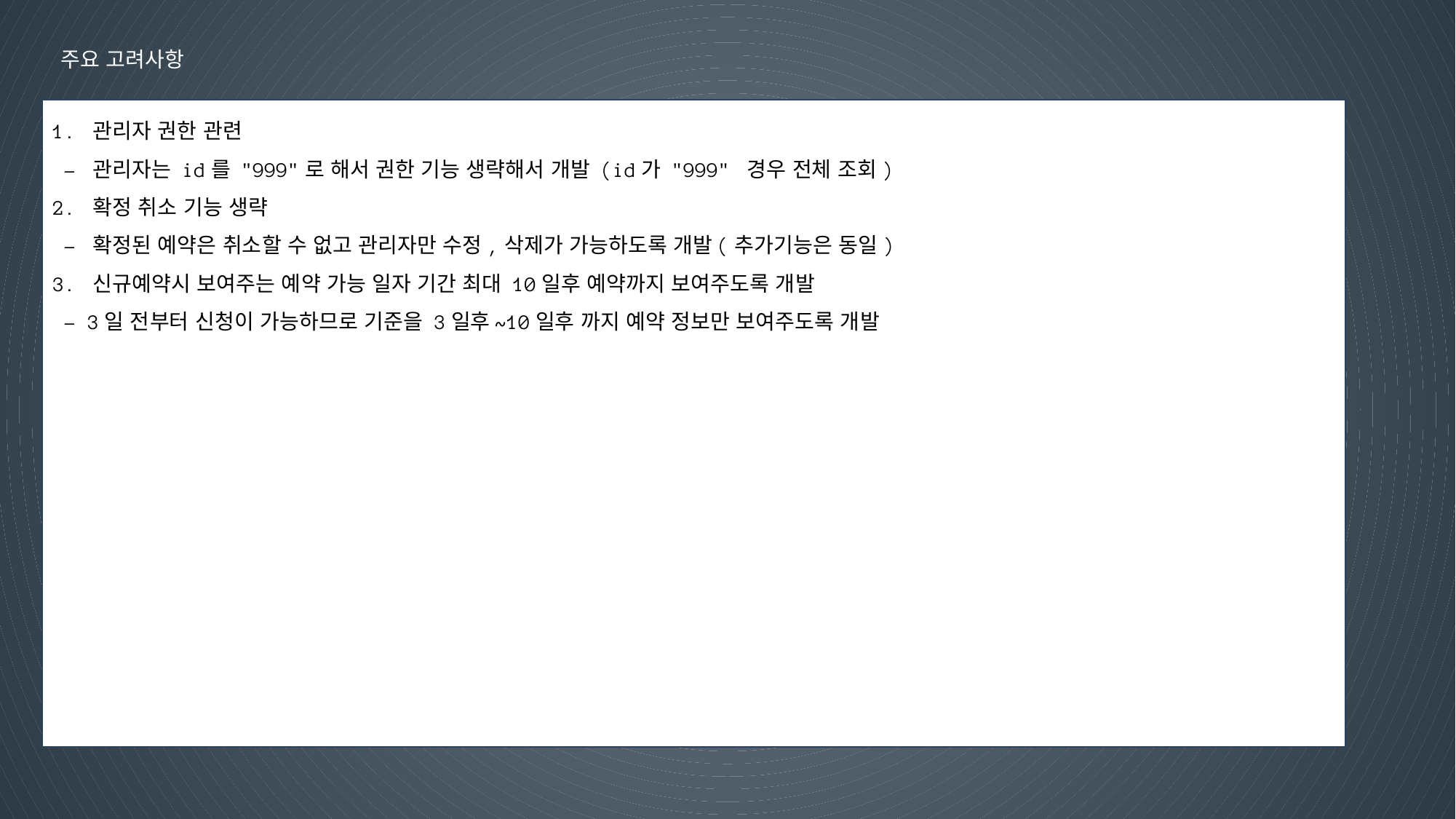

주요 고려사항
1. 관리자 권한 관련
 - 관리자는 id를 "999"로 해서 권한 기능 생략해서 개발 (id가 "999" 경우 전체 조회)
2. 확정 취소 기능 생략
 - 확정된 예약은 취소할 수 없고 관리자만 수정,삭제가 가능하도록 개발(추가기능은 동일)
3. 신규예약시 보여주는 예약 가능 일자 기간 최대 10일후 예약까지 보여주도록 개발
 - 3일 전부터 신청이 가능하므로 기준을 3일후~10일후 까지 예약 정보만 보여주도록 개발